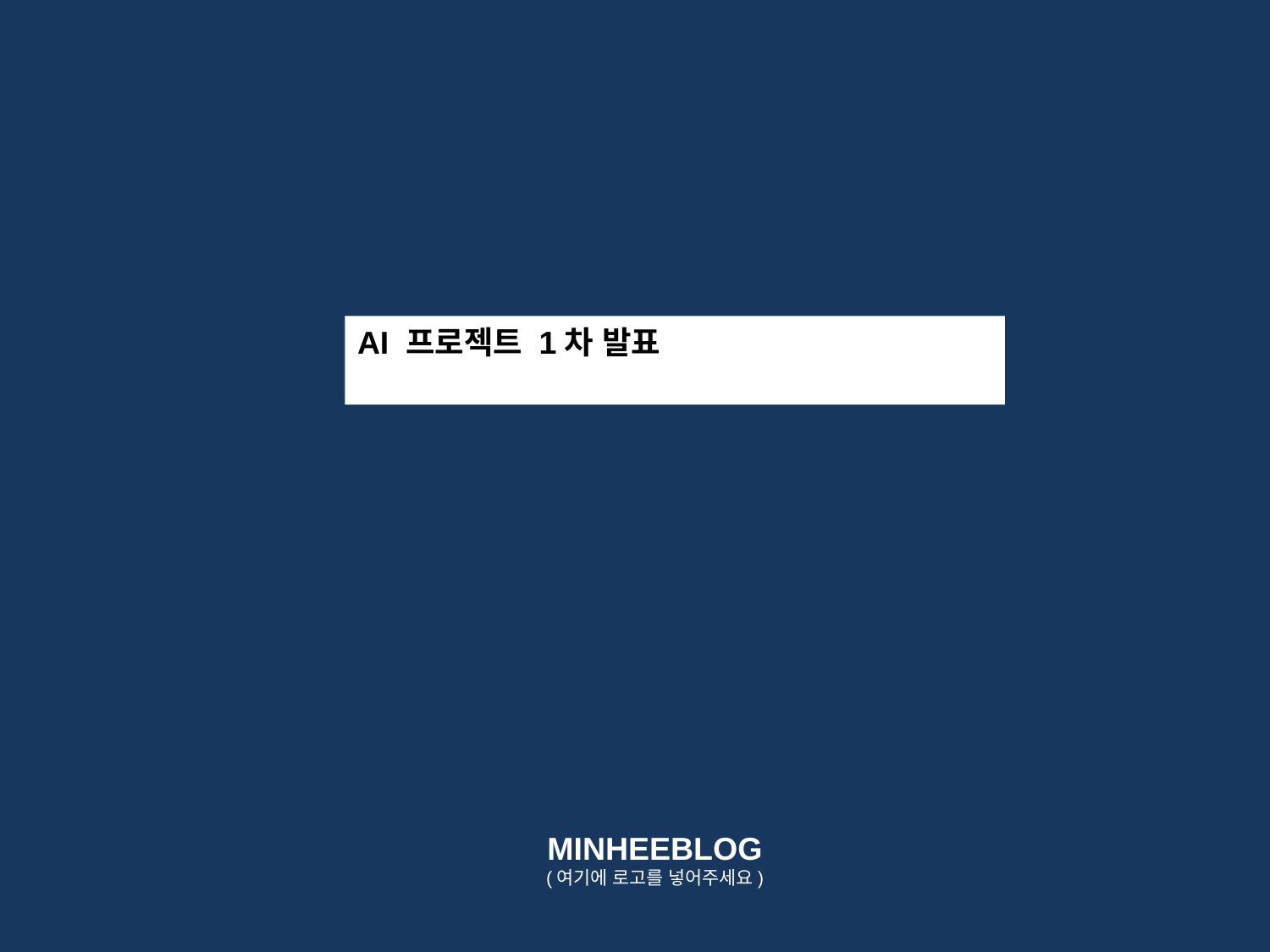

AI 프로젝트 1차 발표

MINHEEBLOG
(여기에 로고를 넣어주세요)